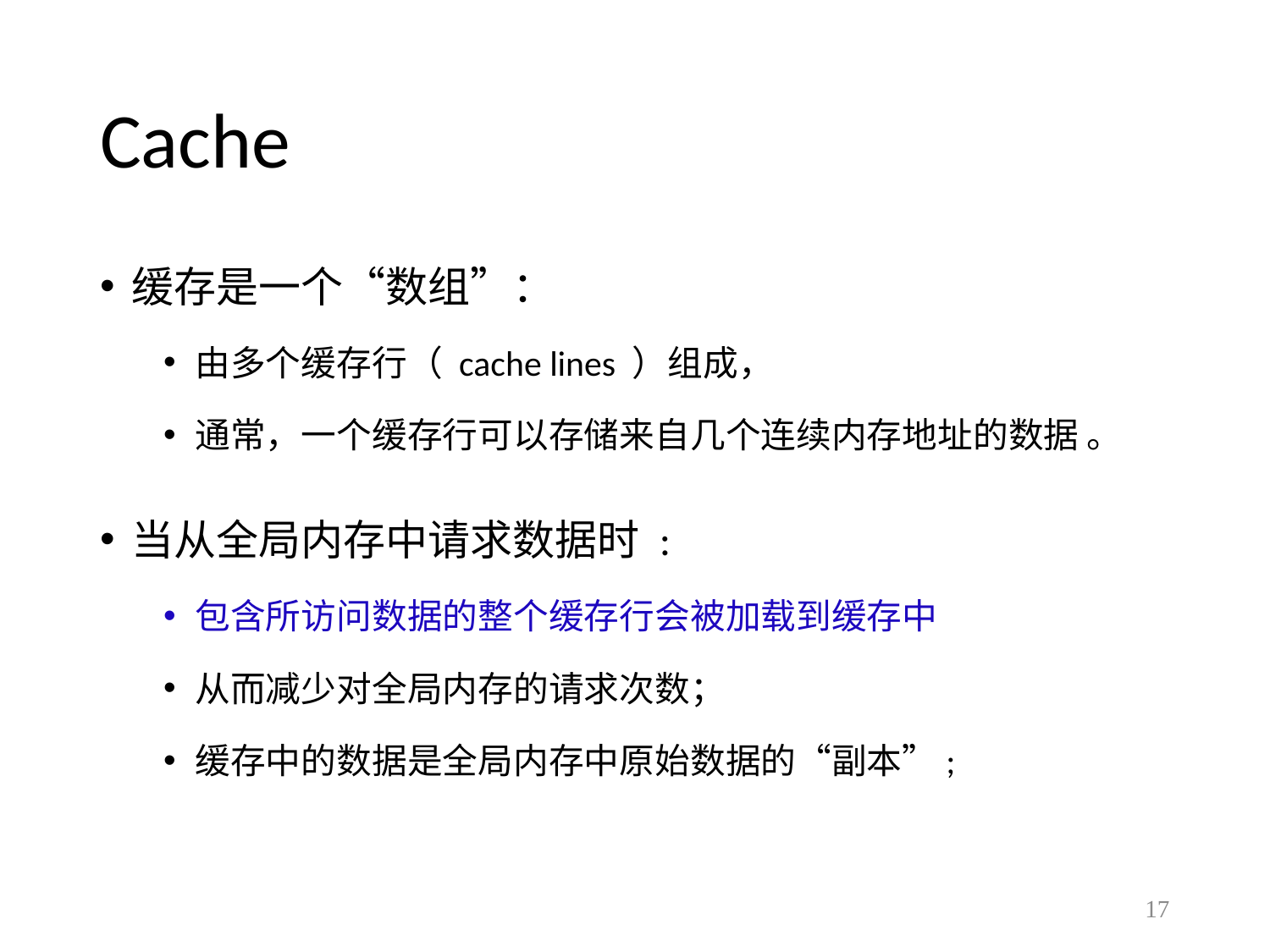

# Cache
缓存是一个“数组”：
由多个缓存行（ cache lines ）组成，
通常，一个缓存行可以存储来自几个连续内存地址的数据 。

当从全局内存中请求数据时 :
包含所访问数据的整个缓存行会被加载到缓存中
从而减少对全局内存的请求次数；
缓存中的数据是全局内存中原始数据的“副本”;

17